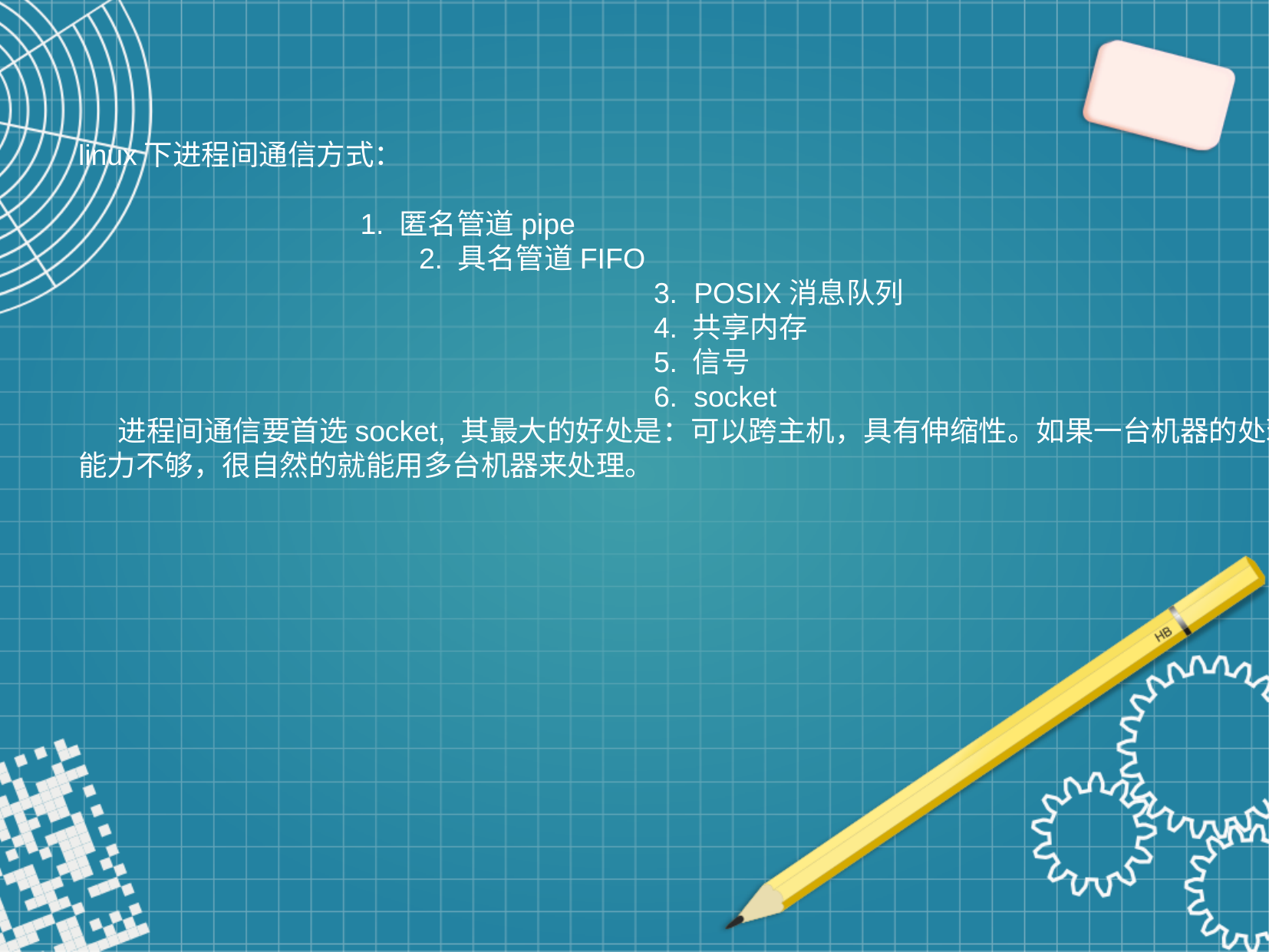

linux下进程间通信方式：

                                   1. 匿名管道pipe
	                            2. 具名管道FIFO
	   				3.  POSIX消息队列
					4. 共享内存
					5. 信号
					6.  socket
     进程间通信要首选socket, 其最大的好处是：可以跨主机，具有伸缩性。如果一台机器的处理能力不够，很自然的就能用多台机器来处理。